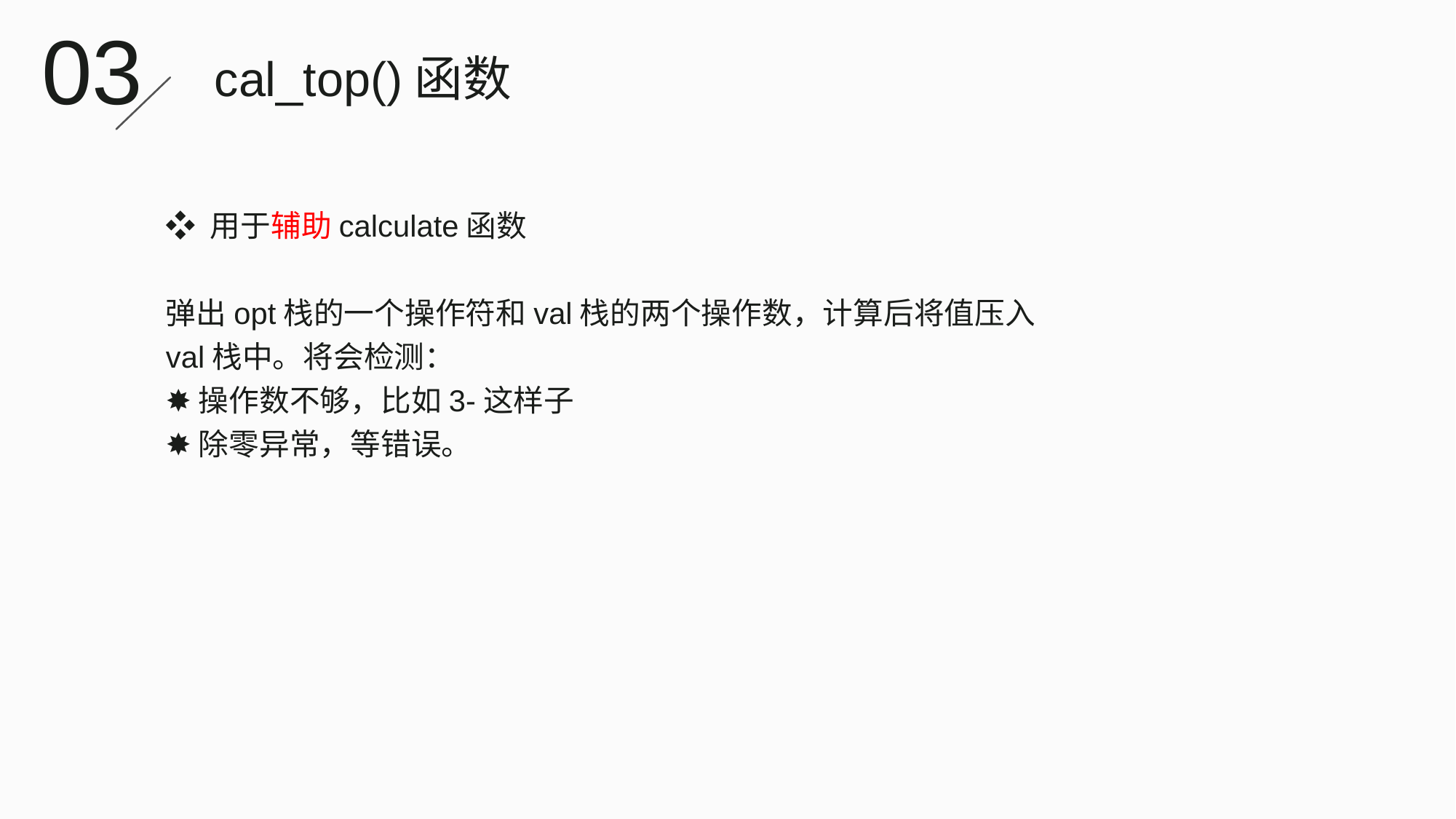

03
cal_top()函数
❖ 用于辅助calculate函数

弹出opt栈的一个操作符和val栈的两个操作数，计算后将值压入val栈中。将会检测：
✸操作数不够，比如3-这样子
✸除零异常，等错误。